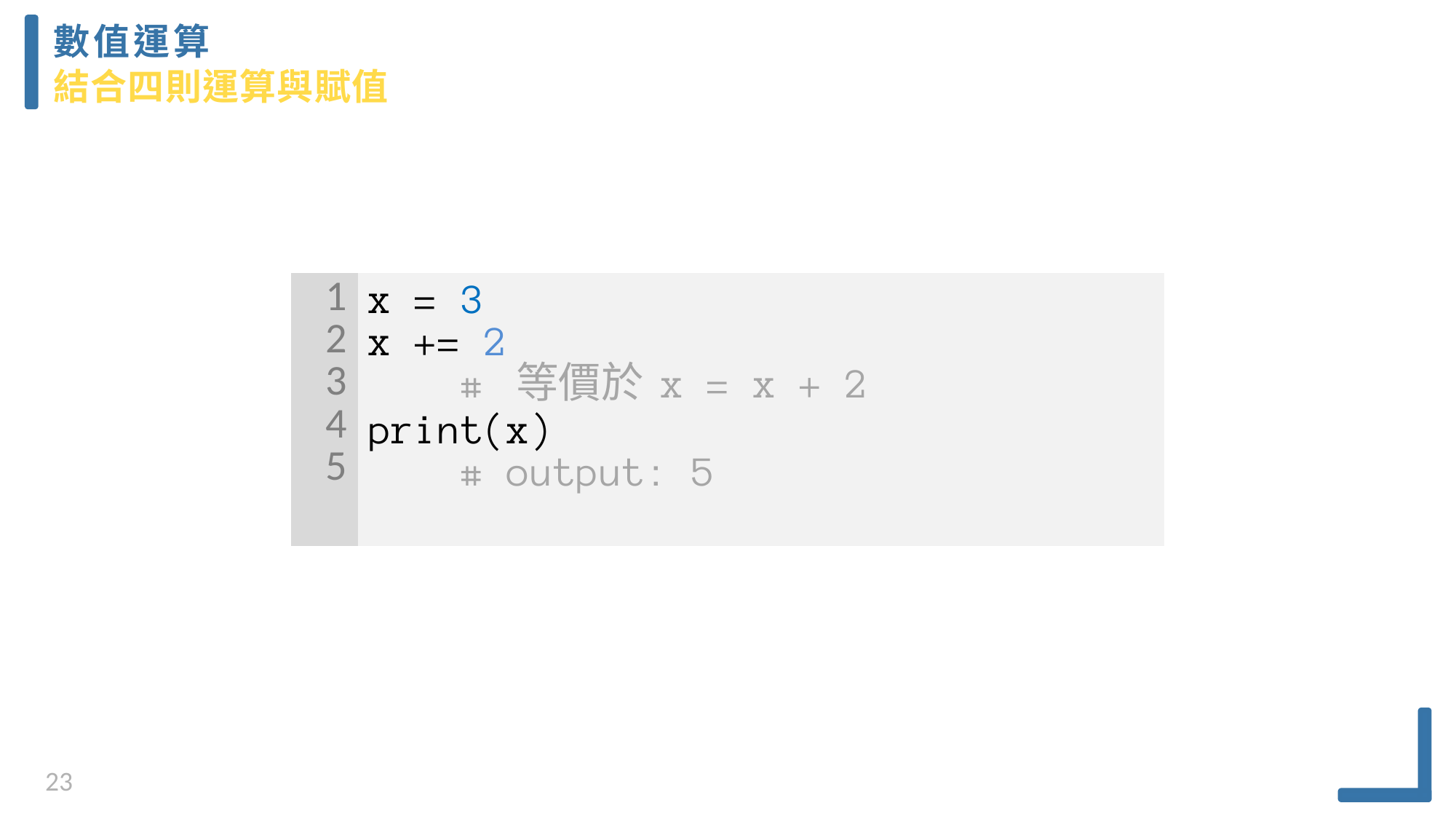

數值運算
結合四則運算與賦值
| 1 2 3 4 5 | x = 3 x += 2 # 等價於 x = x + 2 print(x) # output: 5 |
| --- | --- |

23